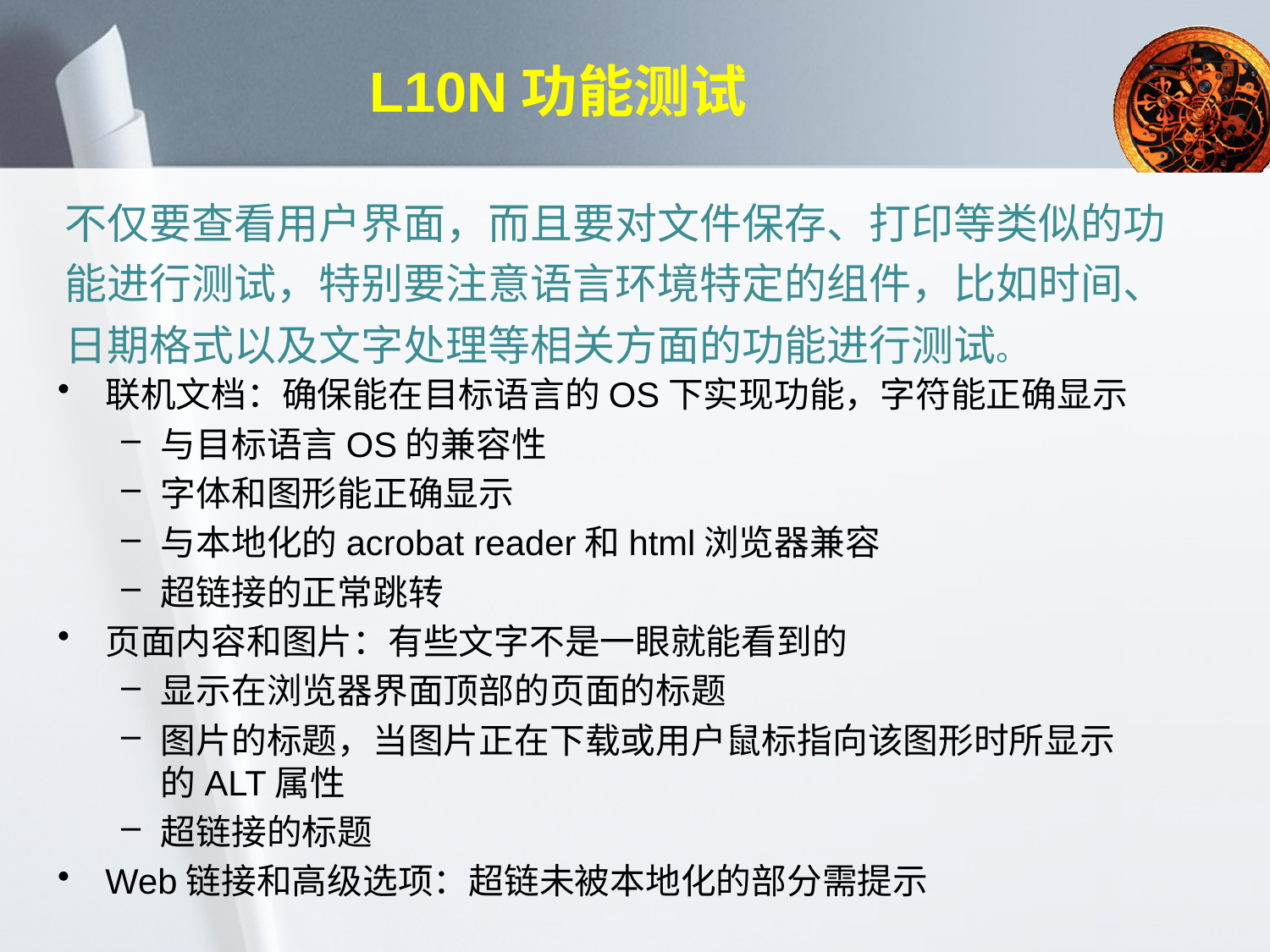

# L10N功能测试
不仅要查看用户界面，而且要对文件保存、打印等类似的功能进行测试，特别要注意语言环境特定的组件，比如时间、日期格式以及文字处理等相关方面的功能进行测试。
联机文档：确保能在目标语言的OS下实现功能，字符能正确显示
与目标语言OS的兼容性
字体和图形能正确显示
与本地化的acrobat reader和html浏览器兼容
超链接的正常跳转
页面内容和图片：有些文字不是一眼就能看到的
显示在浏览器界面顶部的页面的标题
图片的标题，当图片正在下载或用户鼠标指向该图形时所显示的ALT属性
超链接的标题
Web链接和高级选项：超链未被本地化的部分需提示